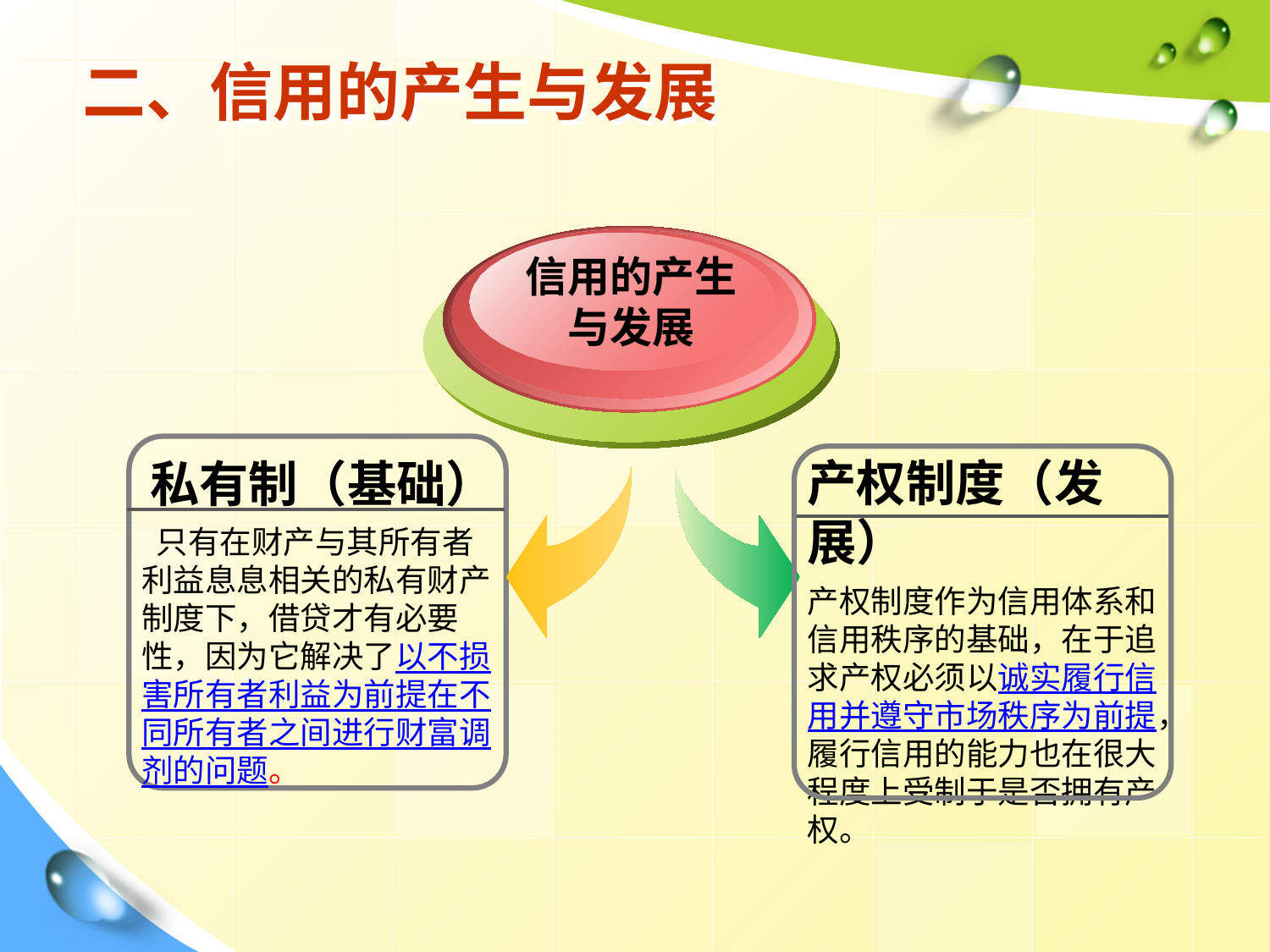

# 二、信用的产生与发展

信用的产生
与发展

产权制度（发展）
产权制度作为信用体系和信用秩序的基础，在于追求产权必须以诚实履行信用并遵守市场秩序为前提，履行信用的能力也在很大程度上受制于是否拥有产权。
私有制（基础）
 只有在财产与其所有者利益息息相关的私有财产制度下，借贷才有必要性，因为它解决了以不损害所有者利益为前提在不同所有者之间进行财富调剂的问题。